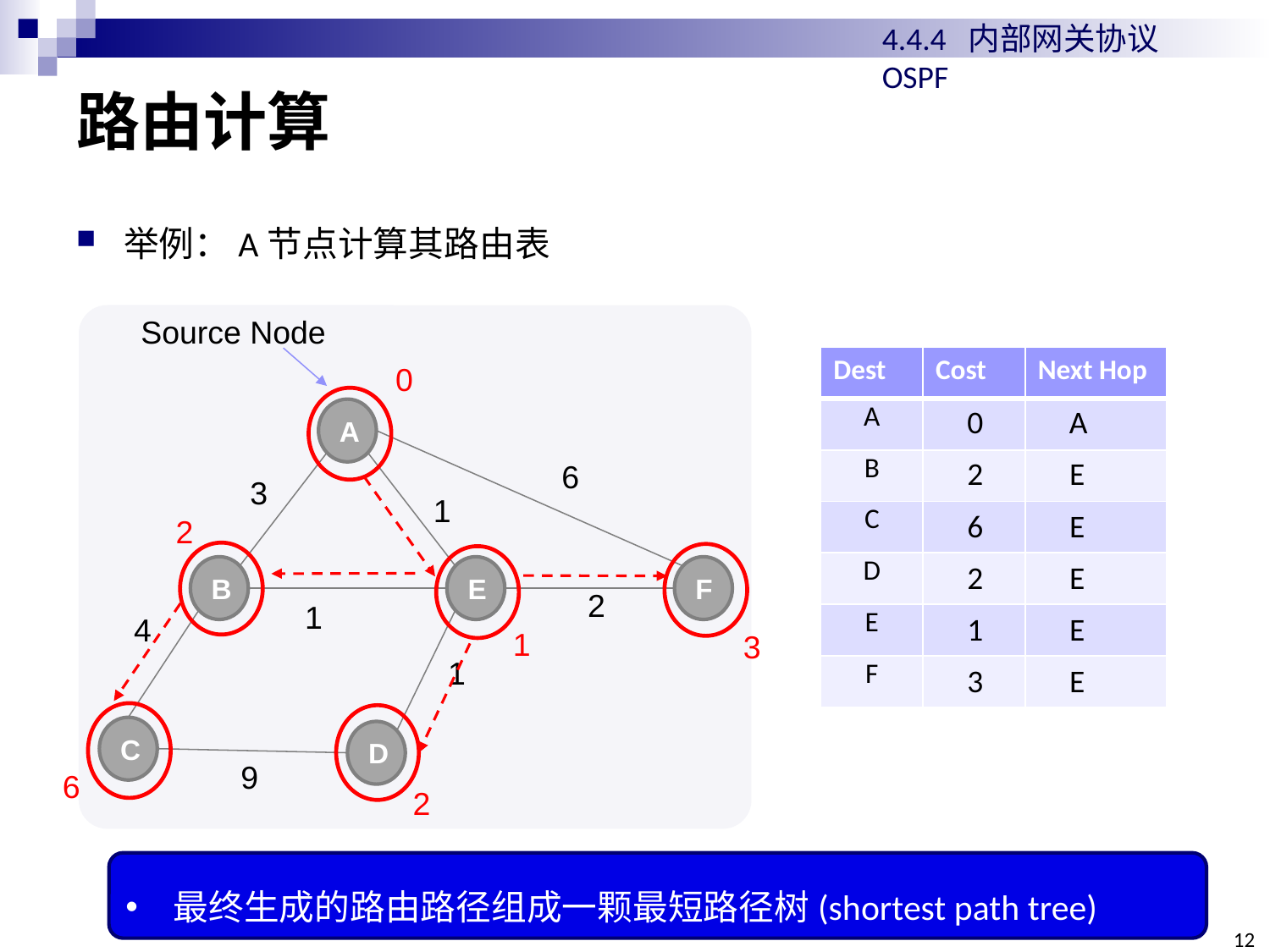

4.4.4  内部网关协议OSPF
# 路由计算
举例：A节点计算其路由表

Source Node
A
6
3
1
B
E
F
2
1
4
1
C
D
9
| Dest | Cost | Next Hop |
| --- | --- | --- |
| A |  |  |
| B |  |  |
| C |  |  |
| D |  |  |
| E |  |  |
| F |  |  |
0

0            A
2            E
6            E
2

2            E
1            E
1
3
3            E

6
2
最终生成的路由路径组成一颗最短路径树(shortest path tree)
12